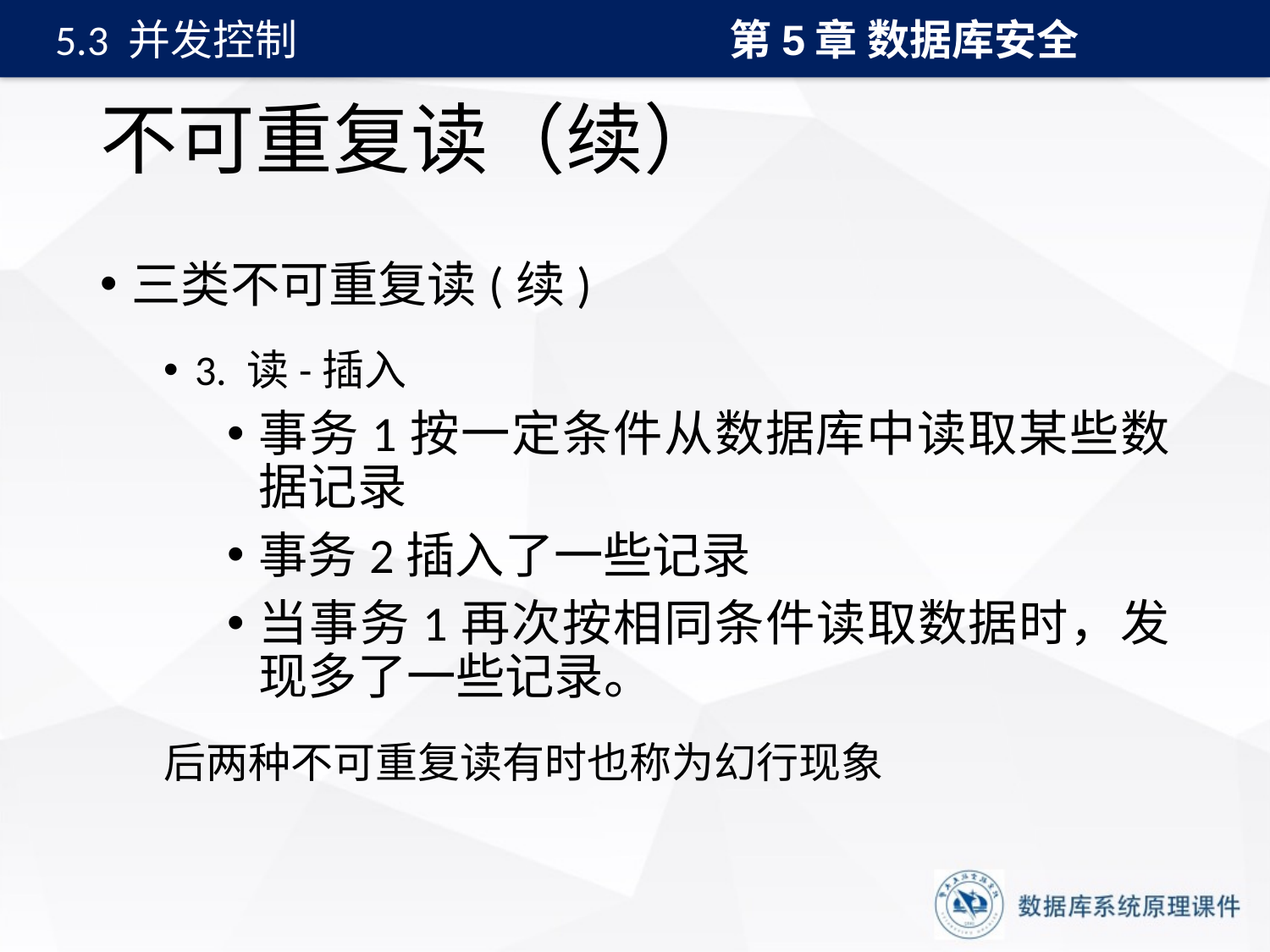

第5章 数据库安全
5.3 并发控制
# 不可重复读（续）
三类不可重复读(续)
3. 读-插入
事务1按一定条件从数据库中读取某些数据记录
事务2插入了一些记录
当事务1再次按相同条件读取数据时，发现多了一些记录。
后两种不可重复读有时也称为幻行现象